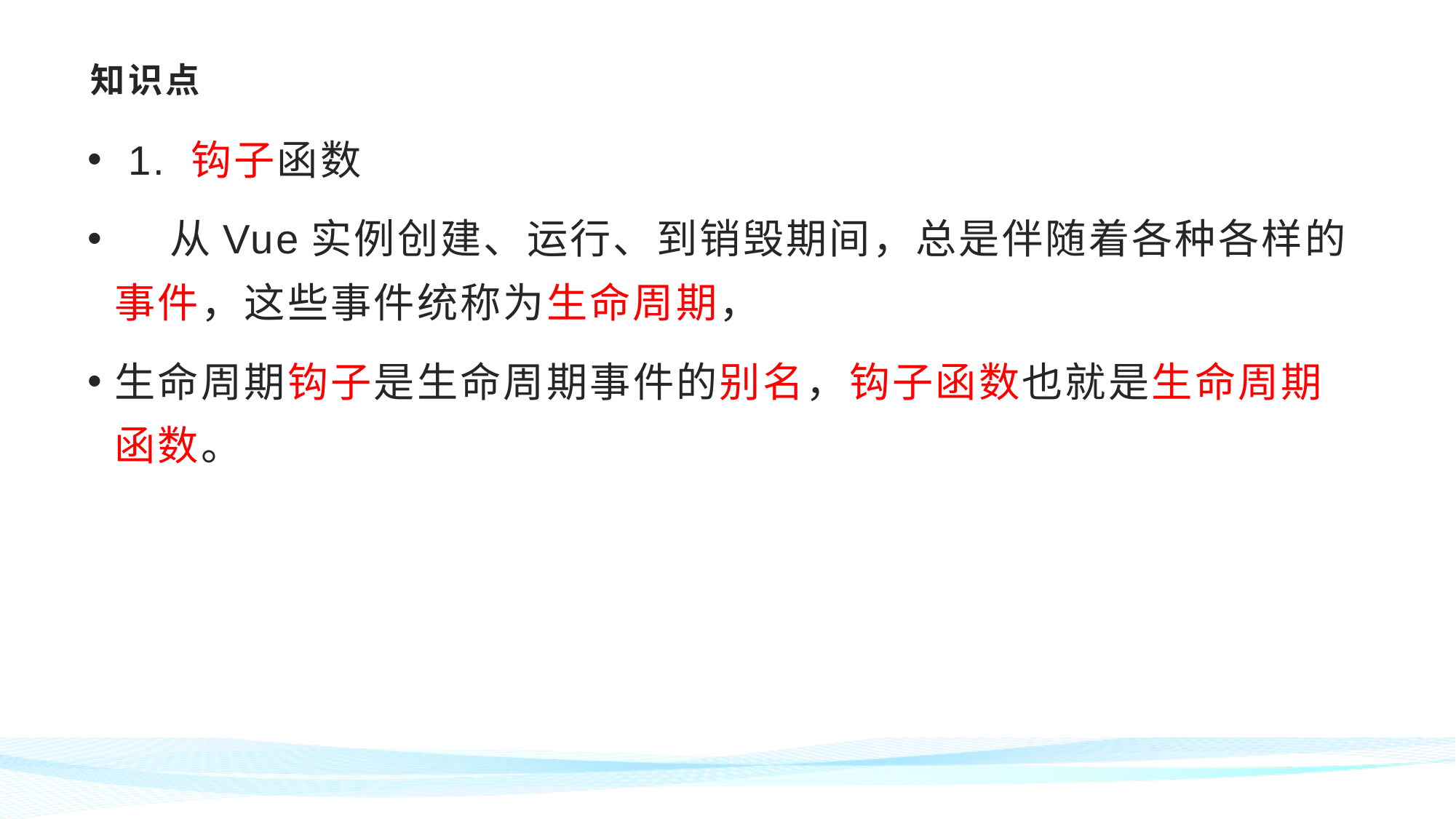

# 知识点
 1. 钩子函数
    从Vue实例创建、运行、到销毁期间，总是伴随着各种各样的事件，这些事件统称为生命周期，
生命周期钩子是生命周期事件的别名，钩子函数也就是生命周期函数。